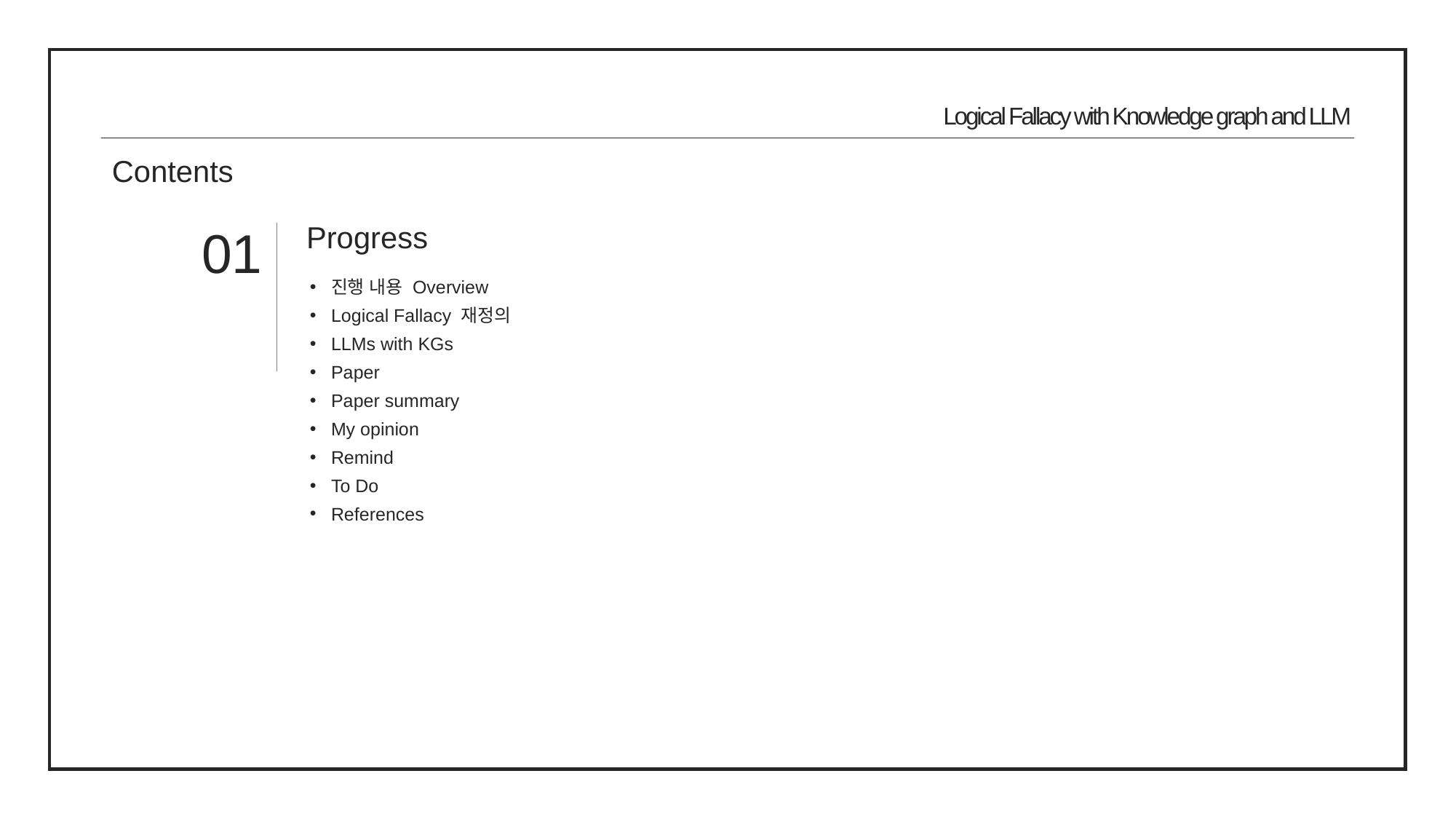

Logical Fallacy with Knowledge graph and LLM
Contents
01
Progress

진행 내용 Overview
Logical Fallacy 재정의
LLMs with KGs
Paper
Paper summary
My opinion
Remind
To Do
References